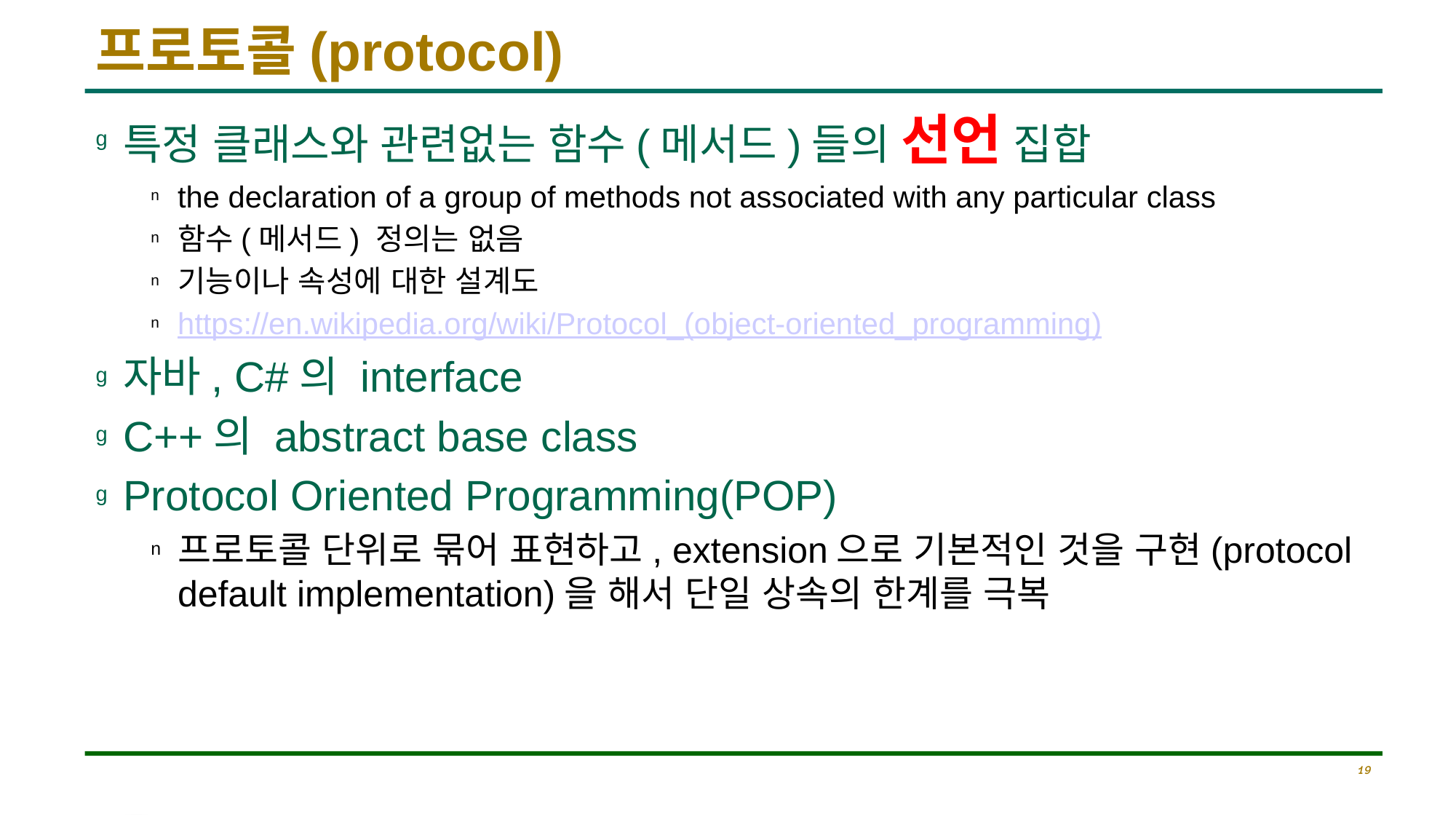

# 프로토콜(protocol)
특정 클래스와 관련없는 함수(메서드)들의 선언 집합
the declaration of a group of methods not associated with any particular class
함수(메서드) 정의는 없음
기능이나 속성에 대한 설계도
https://en.wikipedia.org/wiki/Protocol_(object-oriented_programming)
자바, C#의 interface
C++의 abstract base class
Protocol Oriented Programming(POP)
프로토콜 단위로 묶어 표현하고, extension으로 기본적인 것을 구현(protocol default implementation)을 해서 단일 상속의 한계를 극복